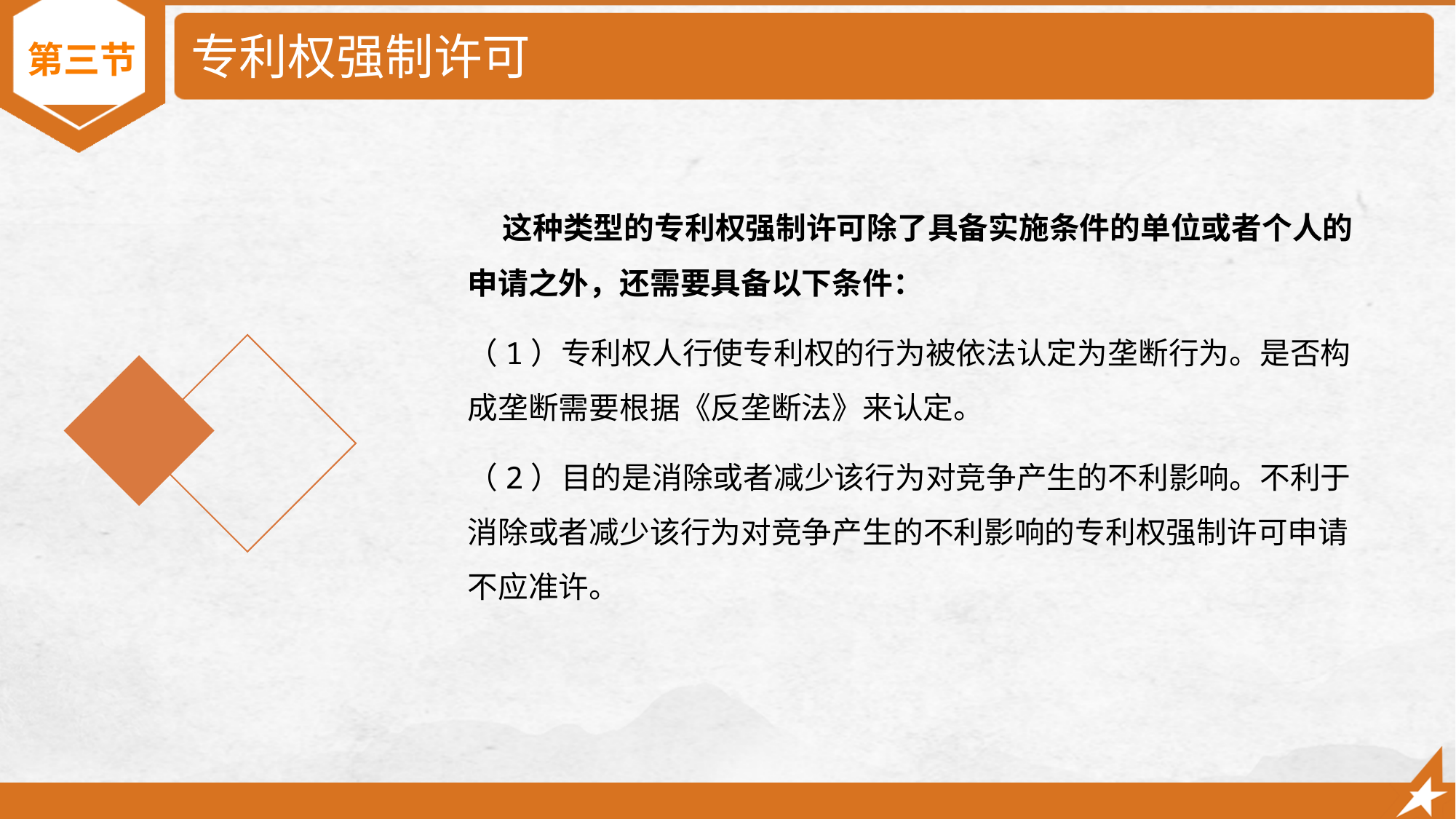

# 专利权强制许可
第三节
    这种类型的专利权强制许可除了具备实施条件的单位或者个人的申请之外，还需要具备以下条件：
（1）专利权人行使专利权的行为被依法认定为垄断行为。是否构成垄断需要根据《反垄断法》来认定。
（2）目的是消除或者减少该行为对竞争产生的不利影响。不利于消除或者减少该行为对竞争产生的不利影响的专利权强制许可申请不应准许。